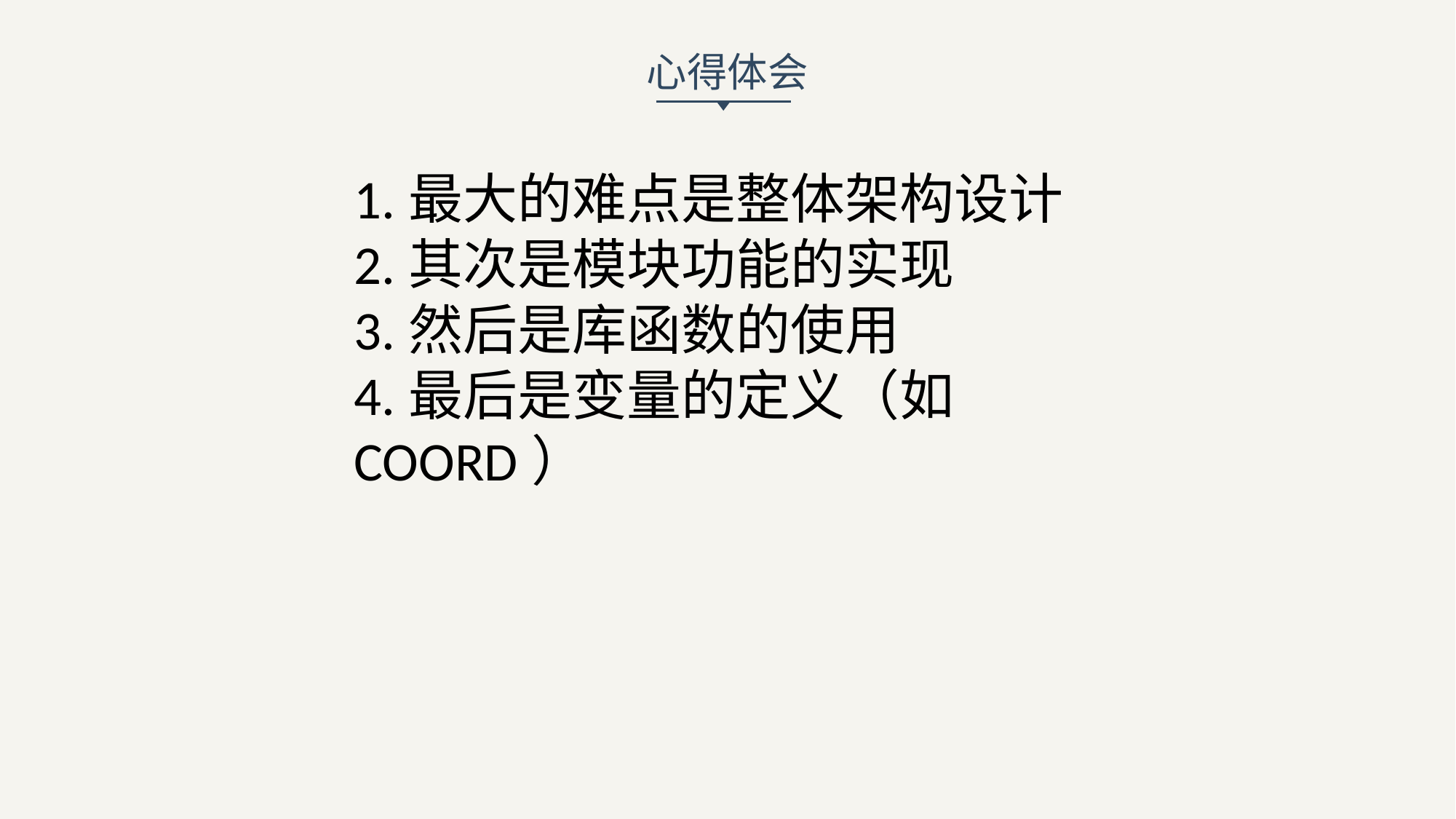

心得体会
1.最大的难点是整体架构设计
2.其次是模块功能的实现
3.然后是库函数的使用
4.最后是变量的定义（如COORD）

延迟符号